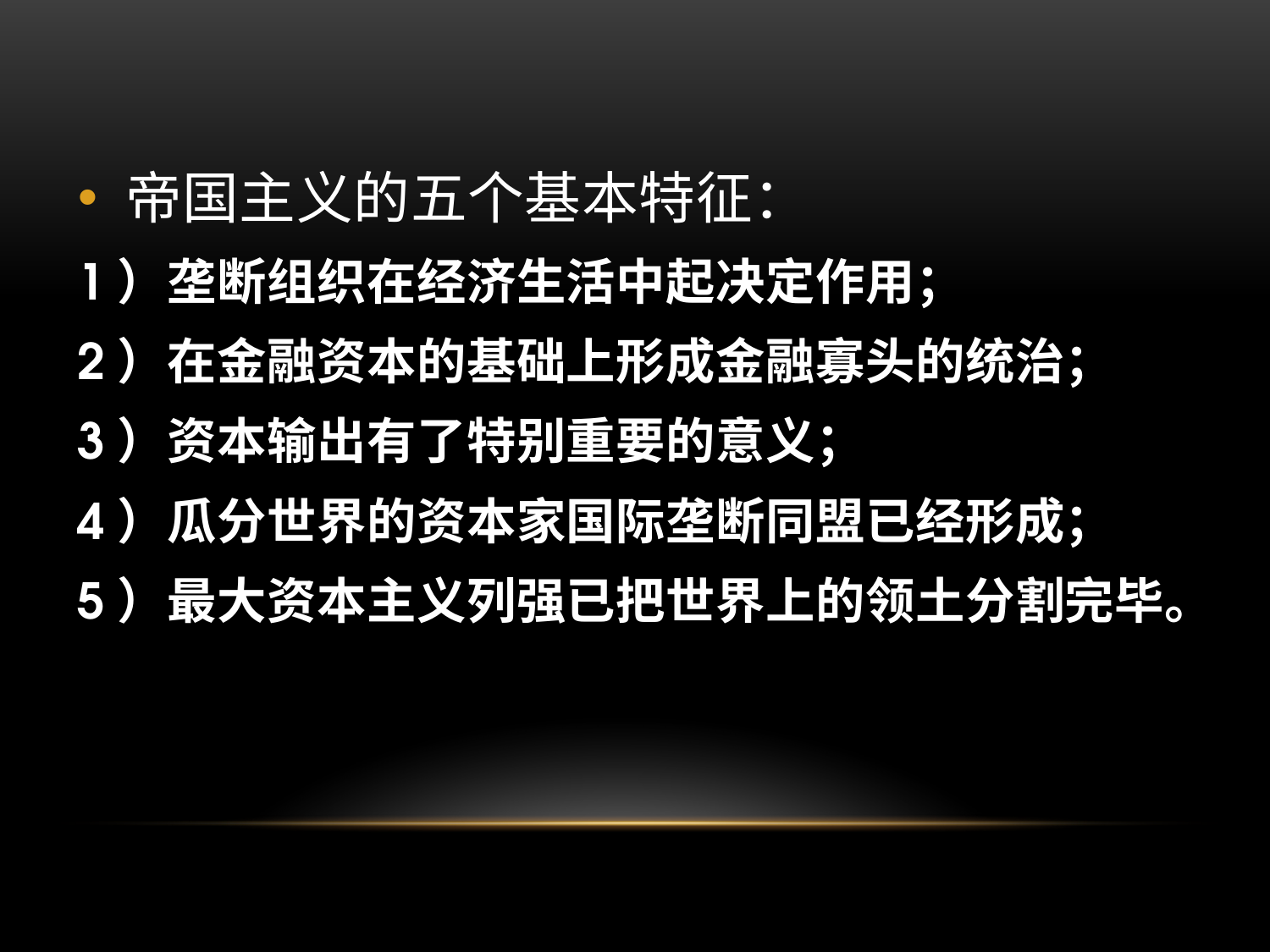

帝国主义的五个基本特征：
1）垄断组织在经济生活中起决定作用；
2）在金融资本的基础上形成金融寡头的统治；
3）资本输出有了特别重要的意义；
4）瓜分世界的资本家国际垄断同盟已经形成；
5）最大资本主义列强已把世界上的领土分割完毕。